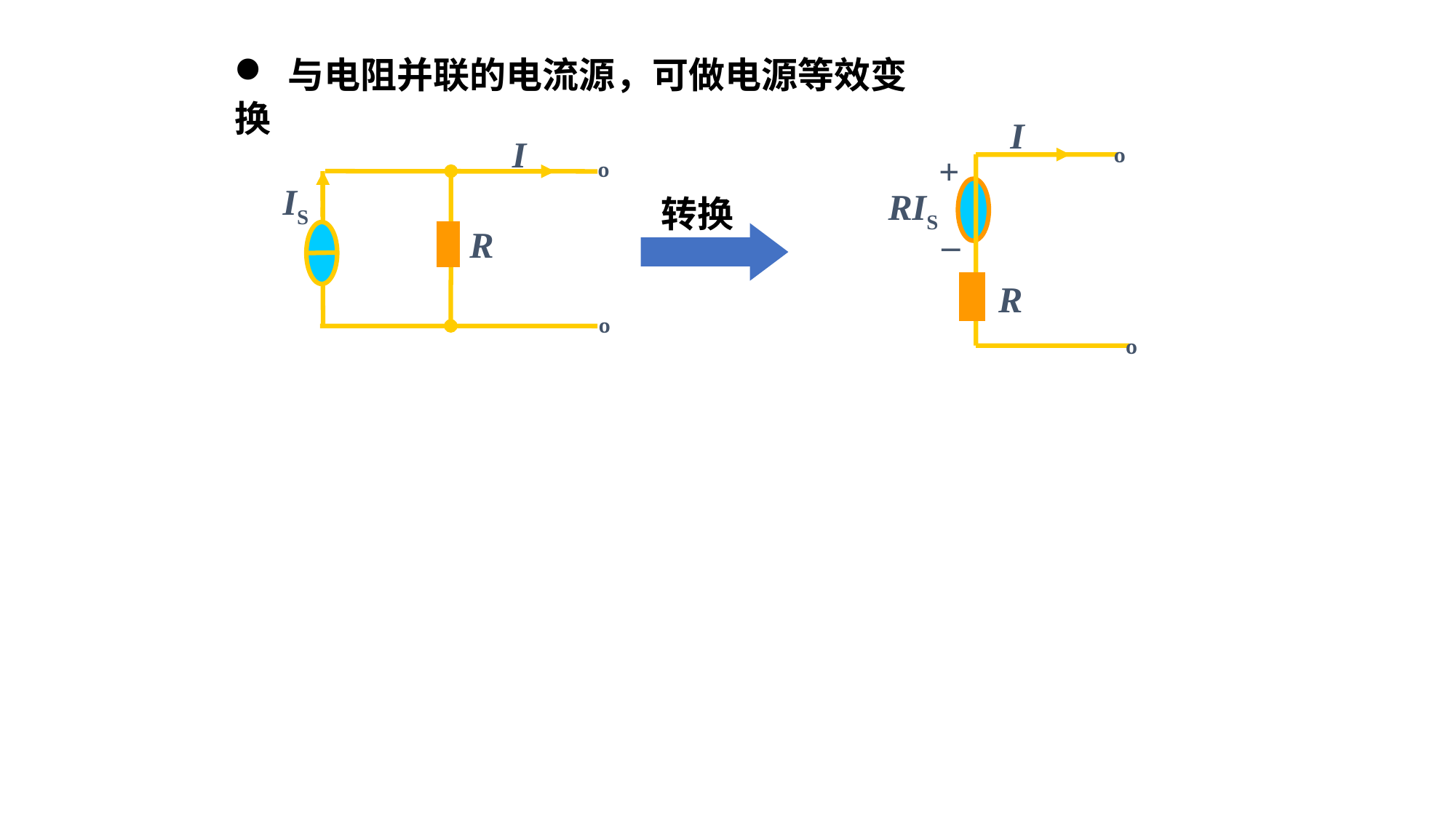

与电阻并联的电流源，可做电源等效变换
I
º
+

RIS

_
R

º

I
º

IS
R

º

转换